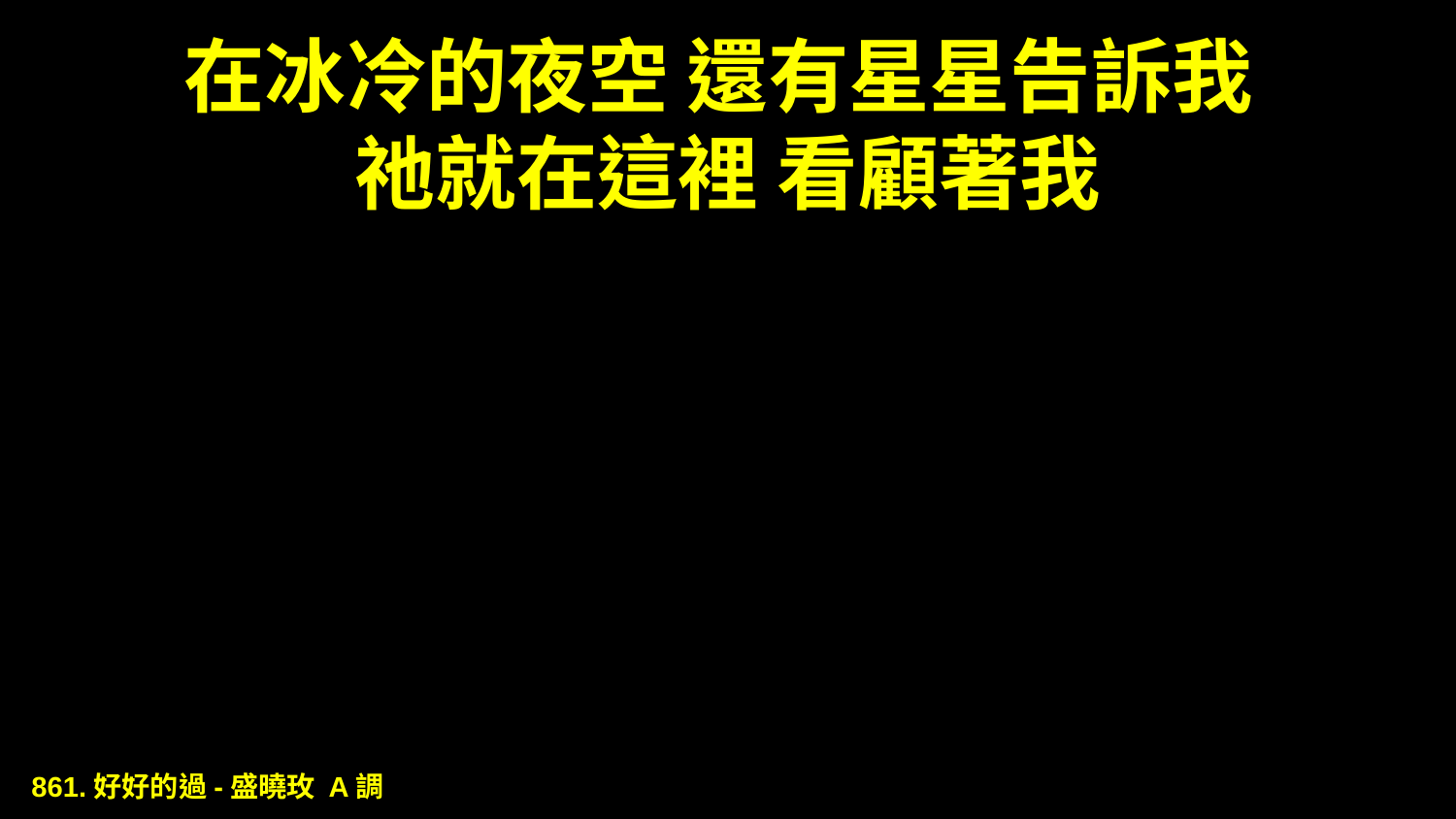

# 在冰冷的夜空 還有星星告訴我 祂就在這裡 看顧著我
861.好好的過-盛曉玫 A調